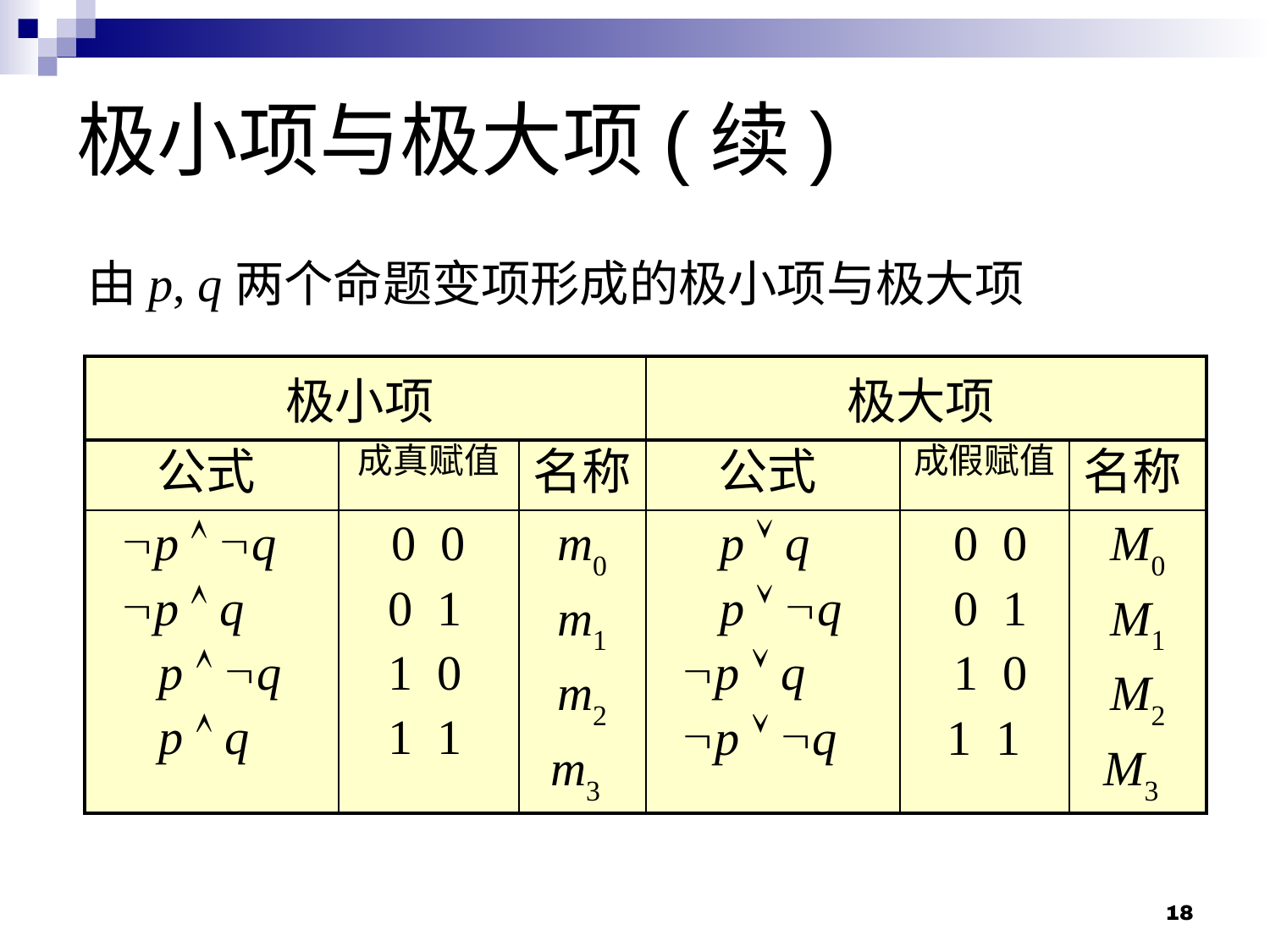

# 极小项与极大项(续)
由p, q两个命题变项形成的极小项与极大项
| 极小项 | 极大项 |
| --- | --- |
| 公式 | 成真赋值 | 名称 | 公式 | 成假赋值 | 名称 |
| --- | --- | --- | --- | --- | --- |
| ¬p ∧ ¬q ¬p ∧ q p ∧ ¬q p ∧ q | 0 0 0 1 1 0 1 1 | m0 m1 m2 m3 | p ∨ q p ∨ ¬q ¬p ∨ q ¬p ∨ ¬q | 0 0 0 1 1 0 1 1 | M0 M1 M2 M3 |
18